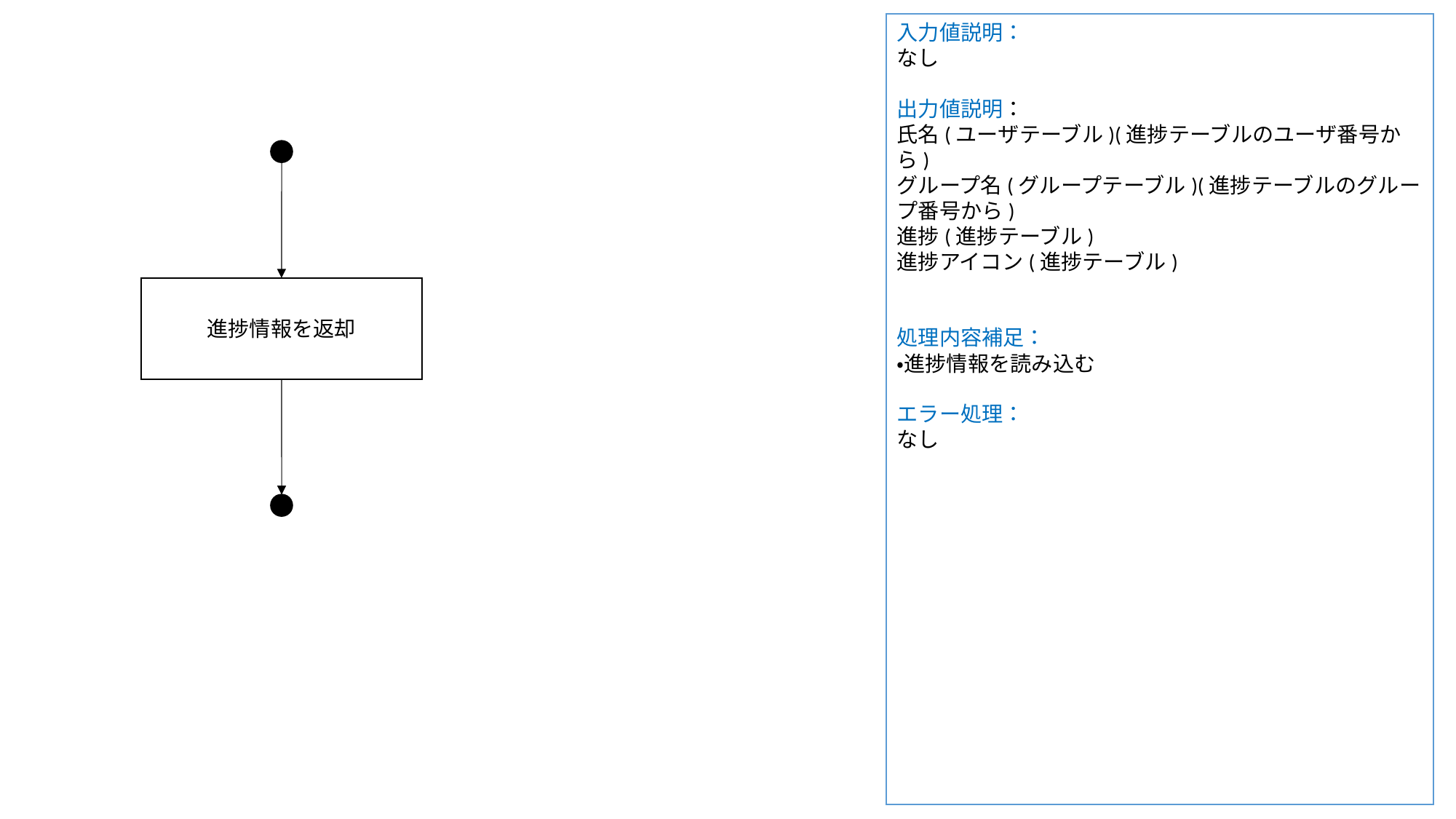

入力値説明：
なし

出力値説明：
氏名(ユーザテーブル)(進捗テーブルのユーザ番号から)
グループ名(グループテーブル)(進捗テーブルのグループ番号から)
進捗(進捗テーブル)
進捗アイコン(進捗テーブル)

処理内容補足：
・進捗情報を読み込む

エラー処理：
なし

進捗情報を返却